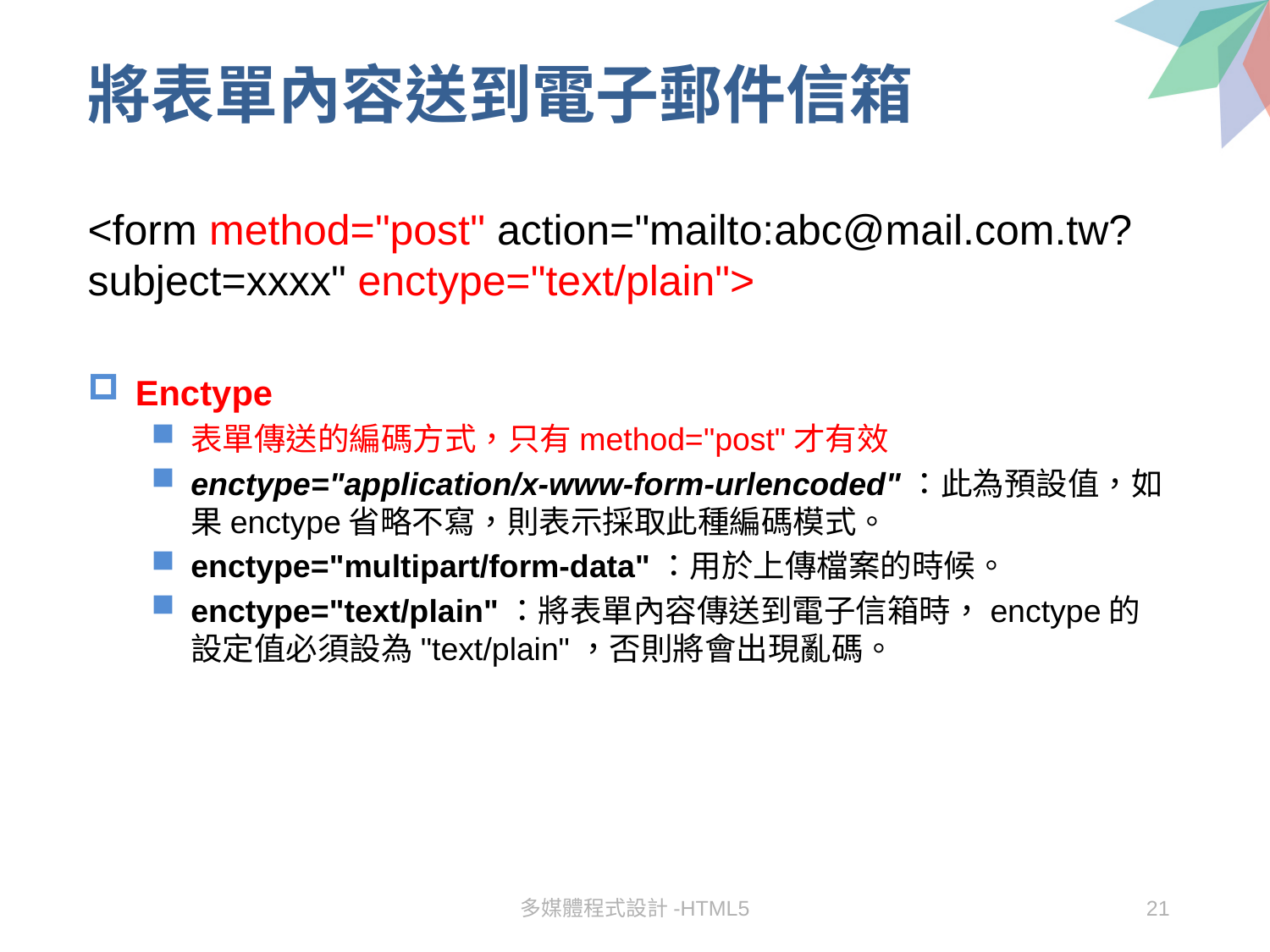

# 將表單內容送到電子郵件信箱
<form method="post" action="mailto:abc@mail.com.tw?subject=xxxx" enctype="text/plain">

Enctype
表單傳送的編碼方式，只有method="post"才有效
enctype="application/x-www-form-urlencoded"：此為預設值，如果enctype省略不寫，則表示採取此種編碼模式。
enctype="multipart/form-data"：用於上傳檔案的時候。
enctype="text/plain"：將表單內容傳送到電子信箱時，enctype的設定值必須設為"text/plain"，否則將會出現亂碼。

多媒體程式設計-HTML5
21